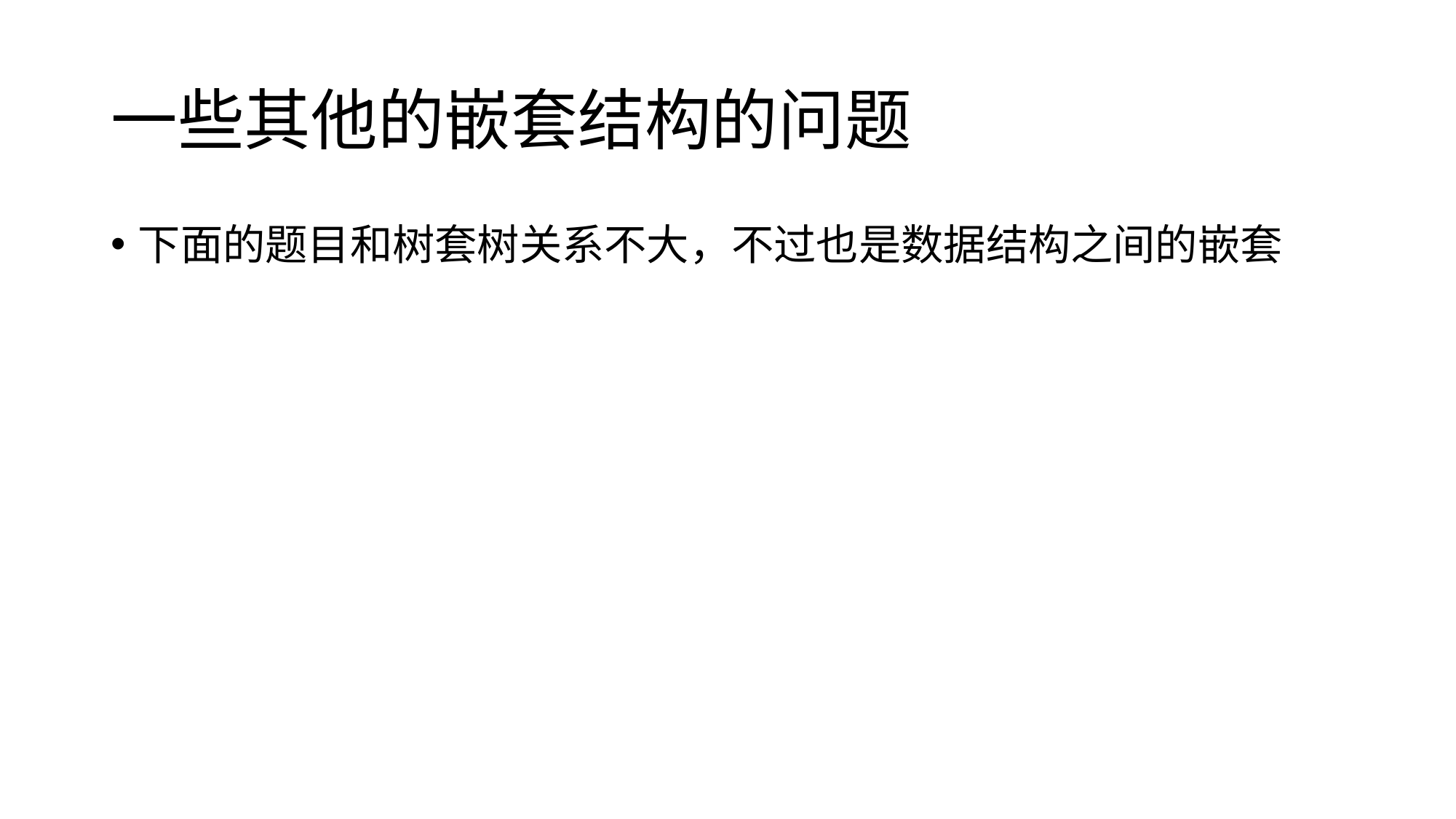

# 一些其他的嵌套结构的问题
下面的题目和树套树关系不大，不过也是数据结构之间的嵌套